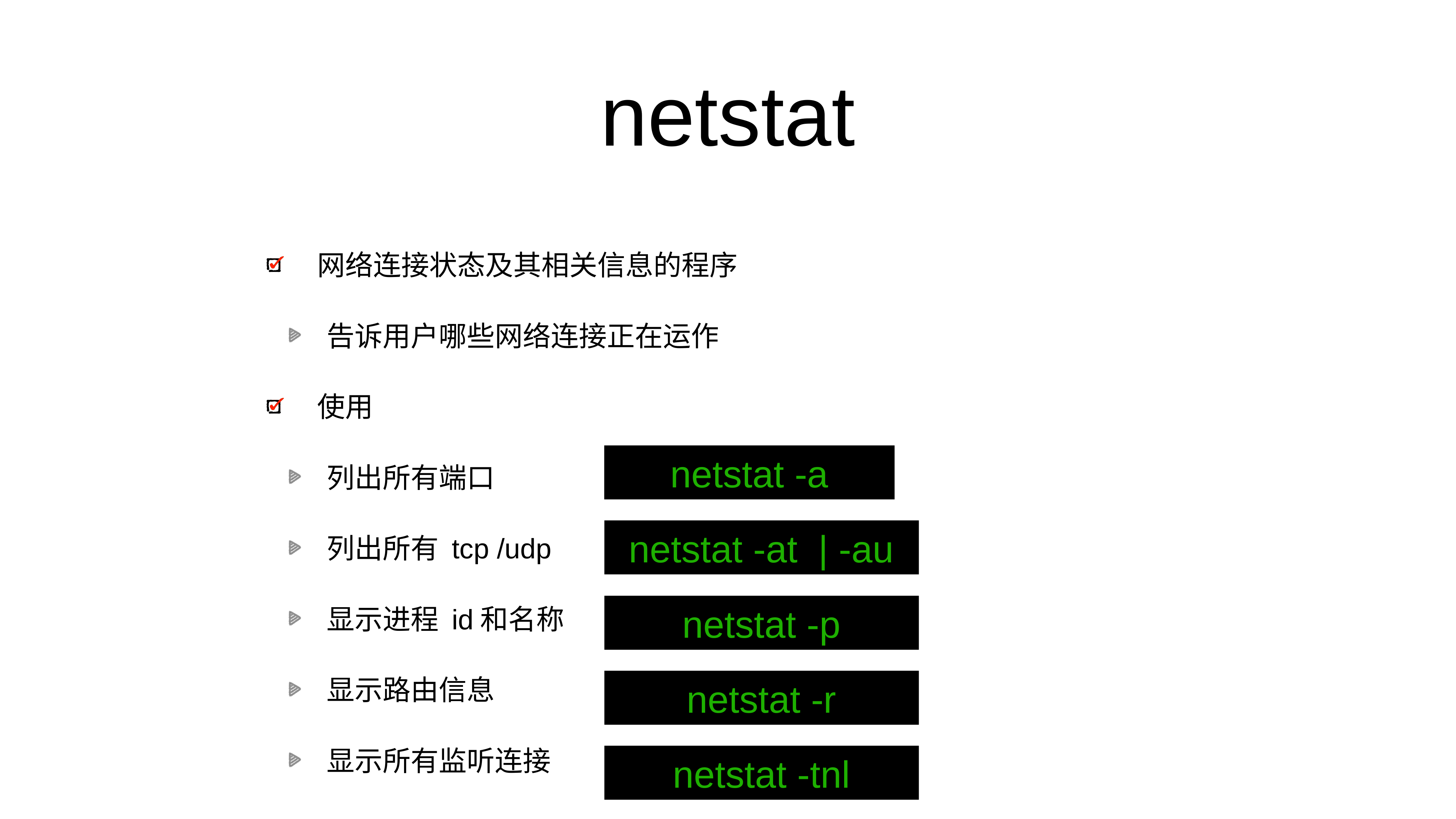

# netstat
网络连接状态及其相关信息的程序
告诉用户哪些网络连接正在运作
使用
列出所有端口
列出所有 tcp /udp
显示进程 id和名称
显示路由信息
显示所有监听连接
netstat -a
netstat -at  | -au
netstat -p
netstat -r
netstat -tnl